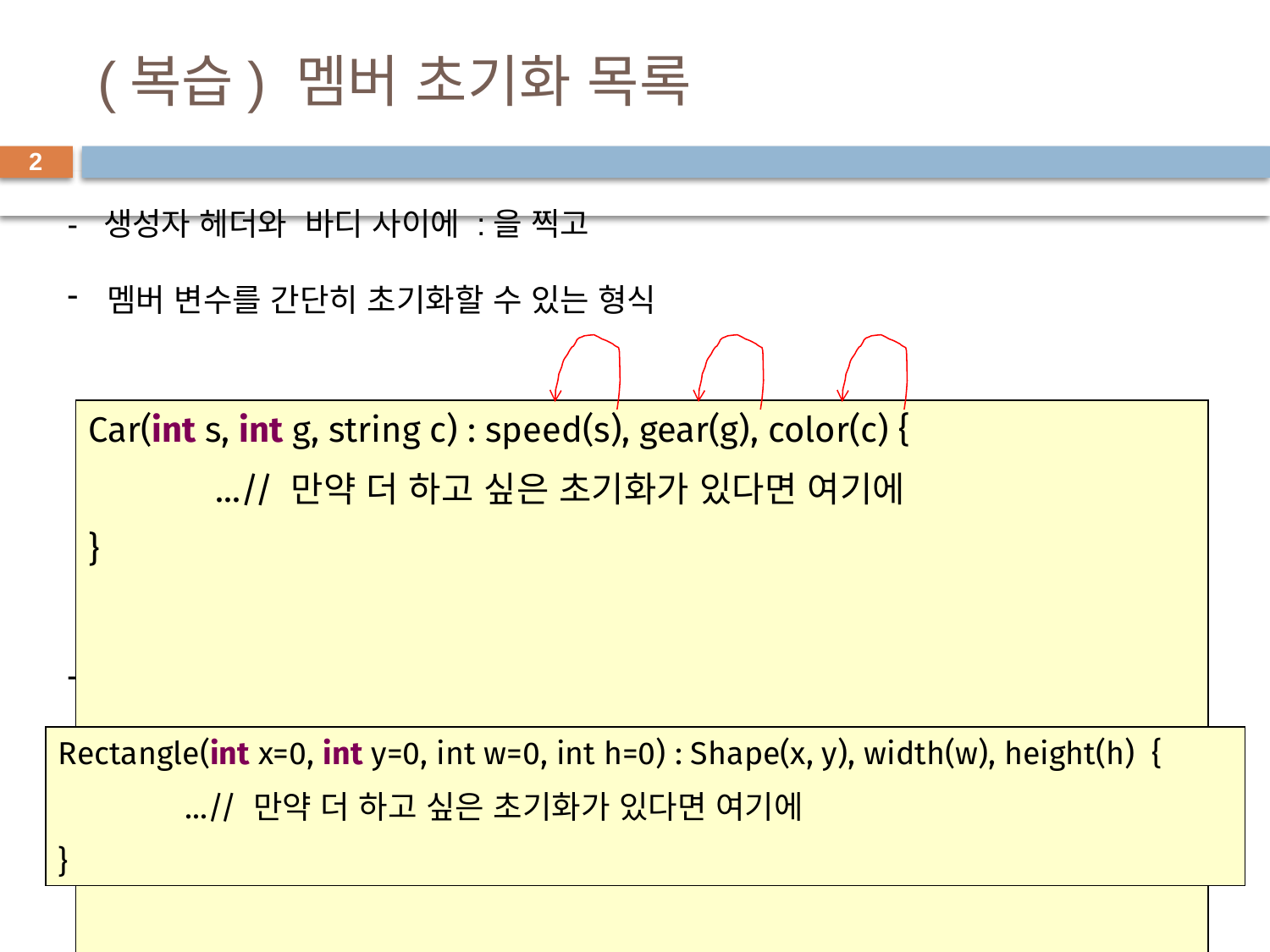

# (복습) 멤버 초기화 목록
2
-  생성자 헤더와  바디 사이에 :을 찍고

멤버 변수를 간단히 초기화할 수 있는 형식

부모 클래스의 생성자 호출 다음에 멤버 초기화 목록 붙여도 됨

Car(int s, int g, string c) : speed(s), gear(g), color(c) {
	...// 만약 더 하고 싶은 초기화가 있다면 여기에
}
Rectangle(int x=0, int y=0, int w=0, int h=0) : Shape(x, y), width(w), height(h)  {
	...// 만약 더 하고 싶은 초기화가 있다면 여기에
}